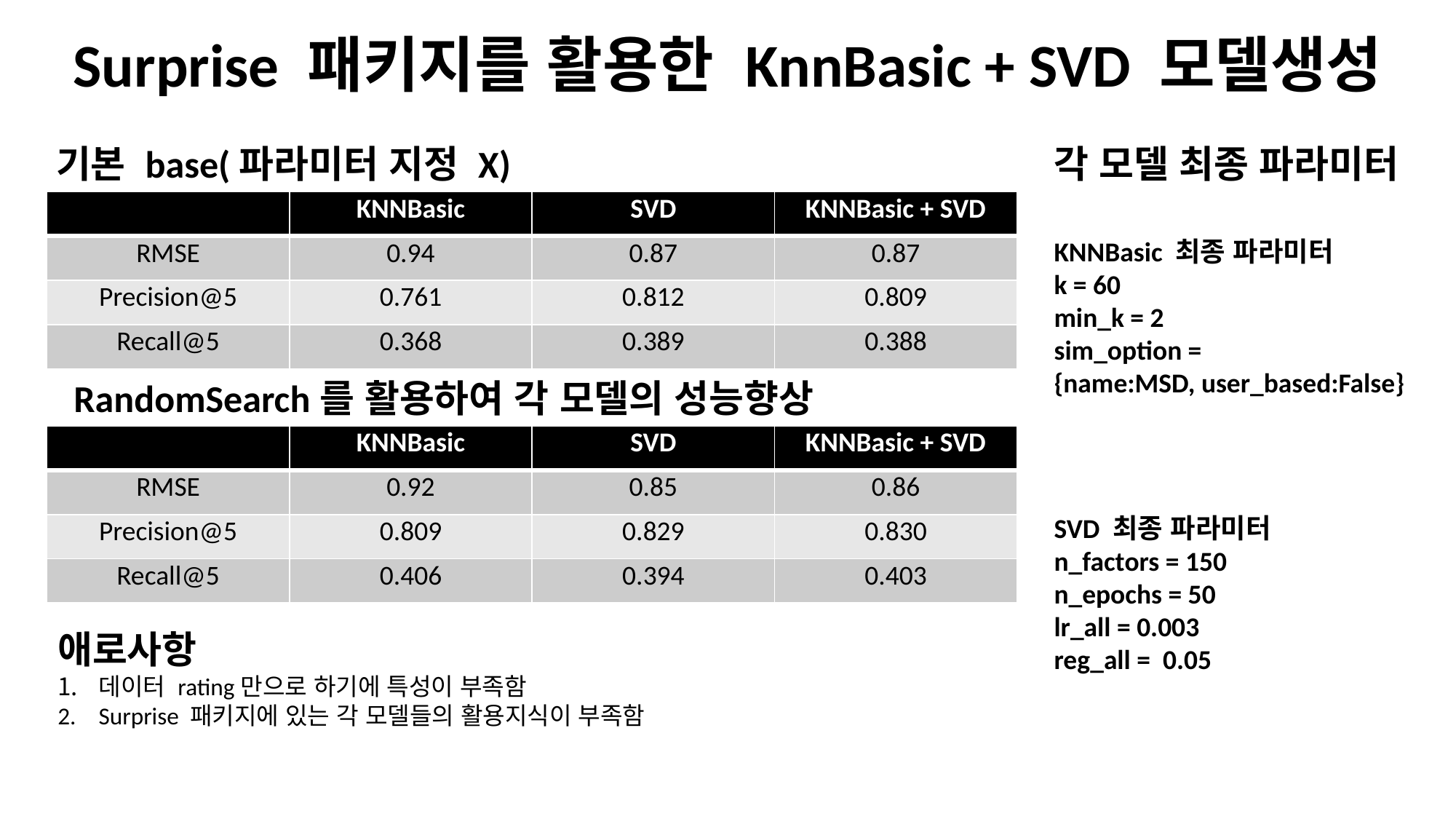

Surprise 패키지를 활용한 KnnBasic + SVD 모델생성
기본 base(파라미터 지정 X)
각 모델 최종 파라미터
|  | KNNBasic | SVD | KNNBasic + SVD |
| --- | --- | --- | --- |
| RMSE | 0.94 | 0.87 | 0.87 |
| Precision@5 | 0.761 | 0.812 | 0.809 |
| Recall@5 | 0.368 | 0.389 | 0.388 |
KNNBasic 최종 파라미터
k = 60
min_k = 2
sim_option =
{name:MSD, user_based:False}
RandomSearch를 활용하여 각 모델의 성능향상
|  | KNNBasic | SVD | KNNBasic + SVD |
| --- | --- | --- | --- |
| RMSE | 0.92 | 0.85 | 0.86 |
| Precision@5 | 0.809 | 0.829 | 0.830 |
| Recall@5 | 0.406 | 0.394 | 0.403 |
SVD 최종 파라미터
n_factors = 150
n_epochs = 50
lr_all = 0.003
reg_all =  0.05
애로사항
데이터 rating만으로 하기에 특성이 부족함
Surprise 패키지에 있는 각 모델들의 활용지식이 부족함